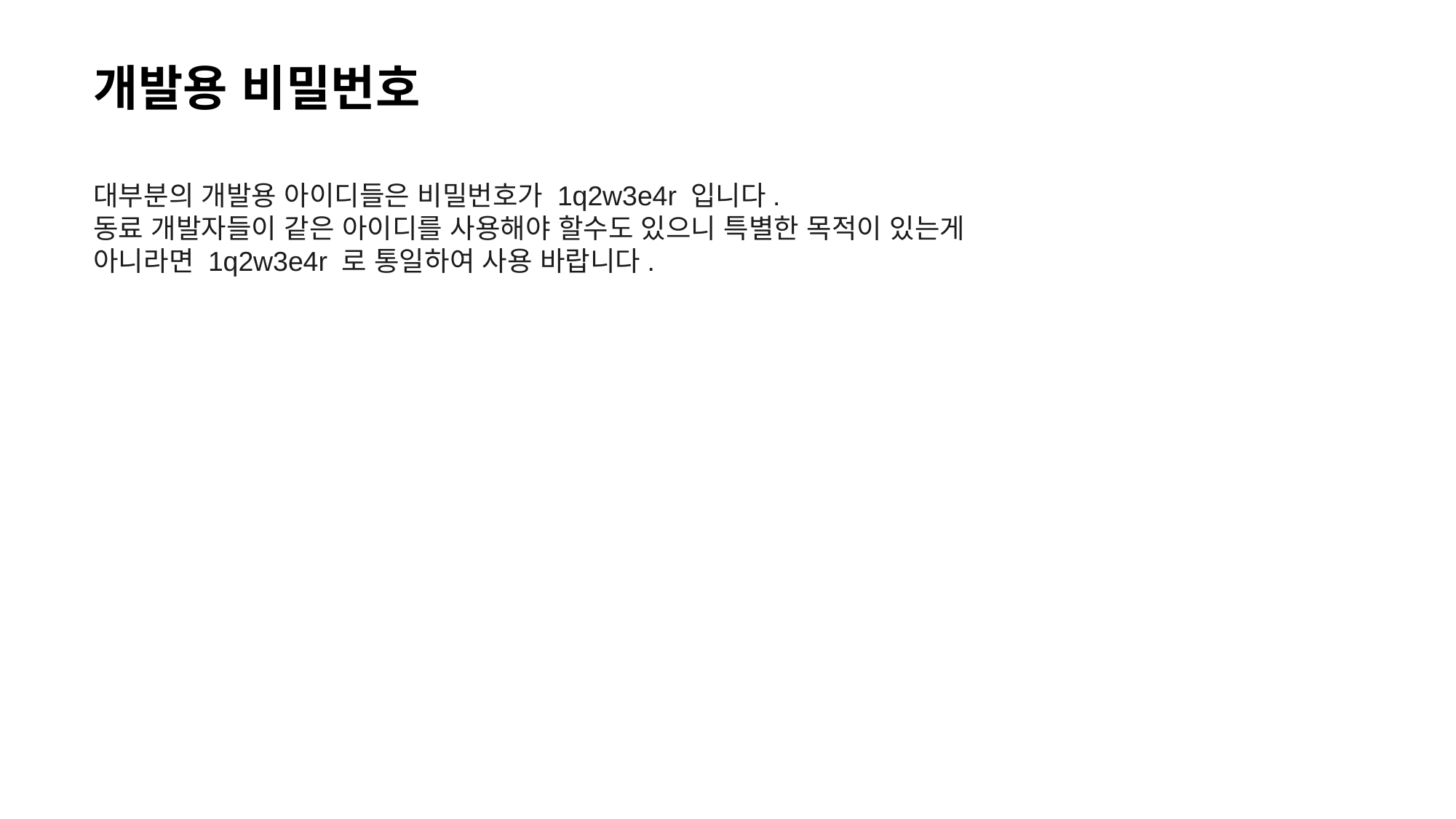

개발용 비밀번호
대부분의 개발용 아이디들은 비밀번호가 1q2w3e4r 입니다.
동료 개발자들이 같은 아이디를 사용해야 할수도 있으니 특별한 목적이 있는게 아니라면 1q2w3e4r 로 통일하여 사용 바랍니다.